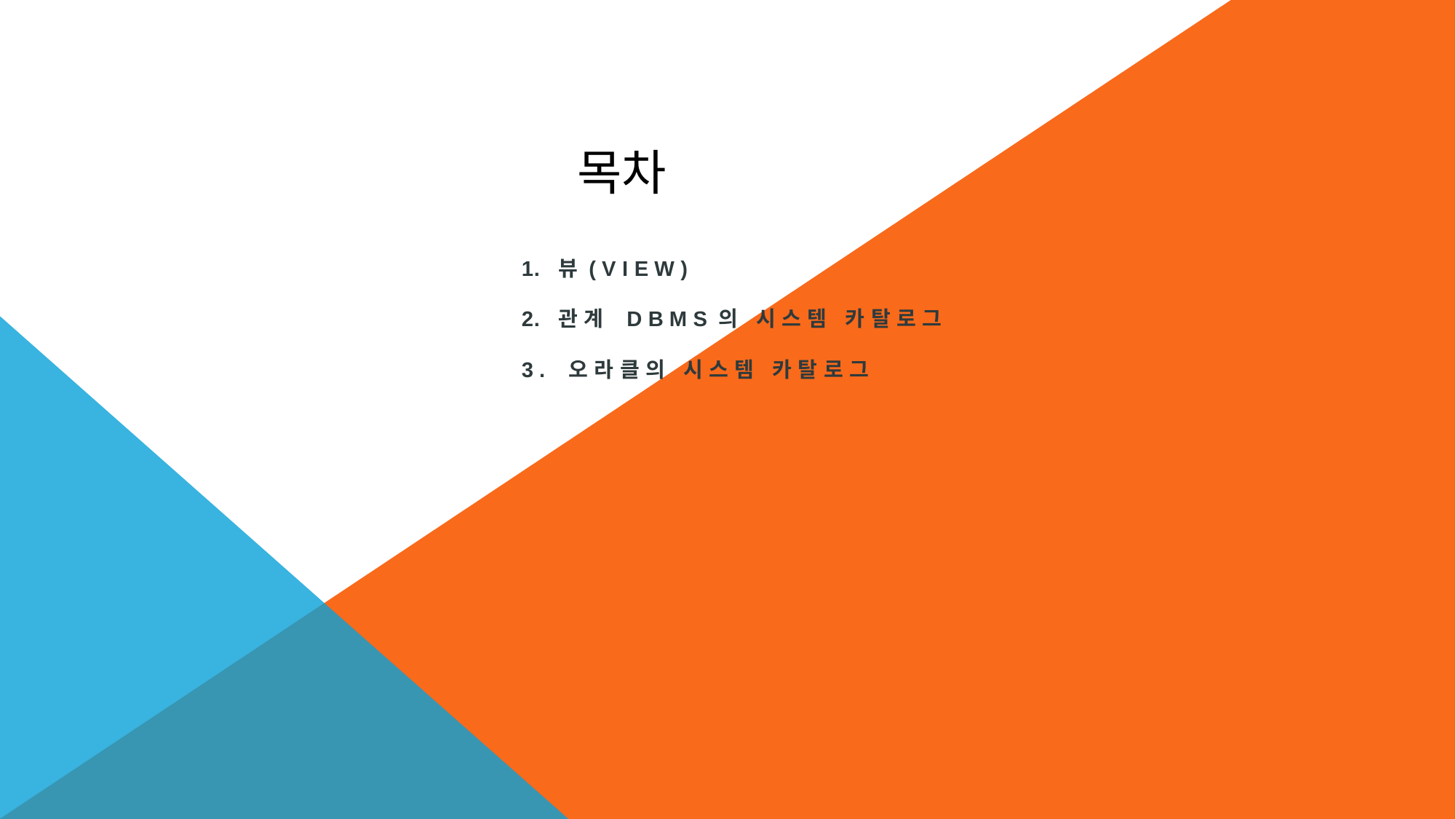

# 목차
 뷰(View)
 관계 DBMS의 시스템 카탈로그
3. 오라클의 시스템 카탈로그